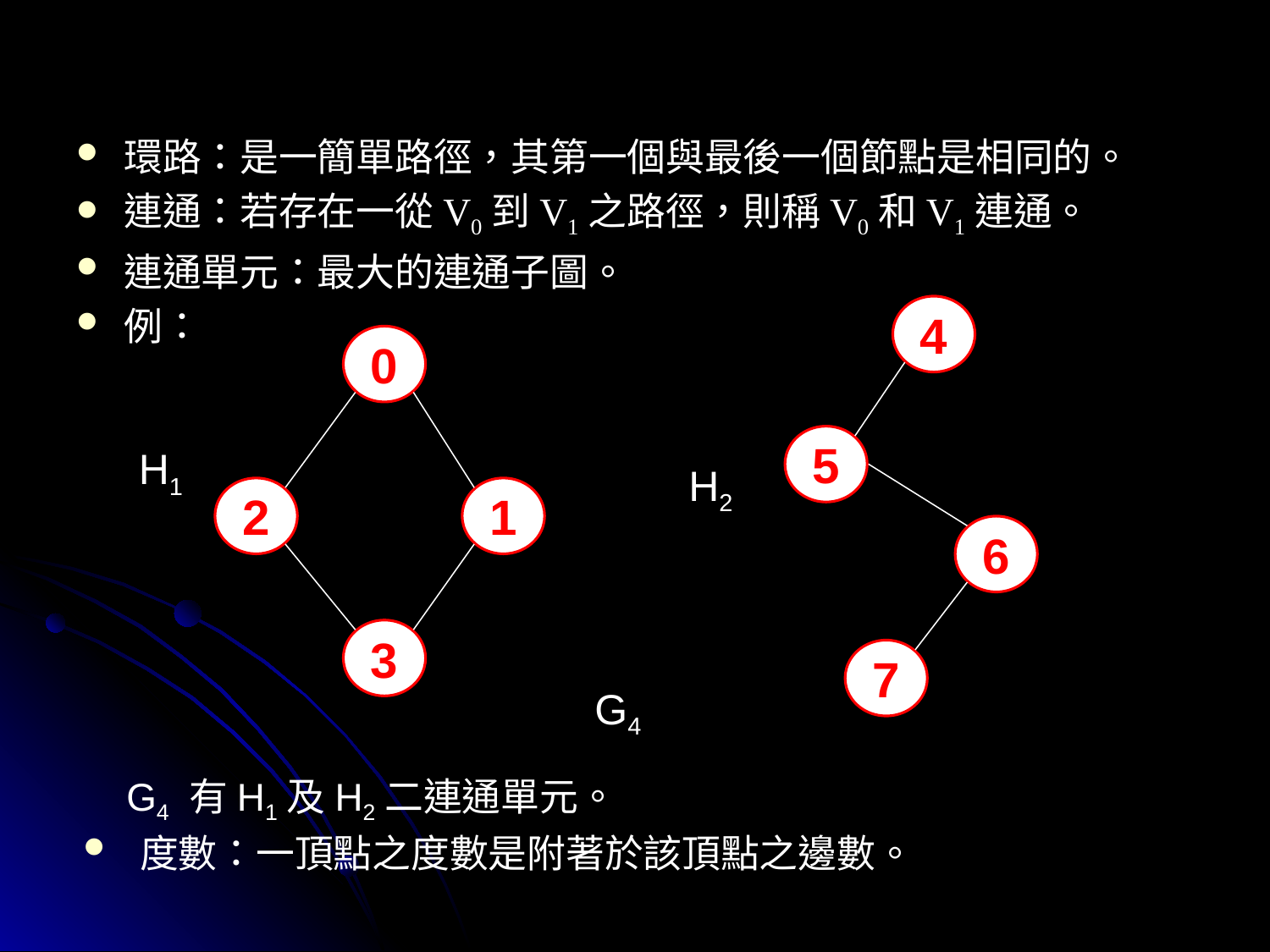

環路：是一簡單路徑，其第一個與最後一個節點是相同的。
連通：若存在一從V0到V1之路徑，則稱V0和V1連通。
連通單元：最大的連通子圖。
例：
4
5
6
7
H2
0
2
1
3
H1
G4
    G4 有H1及H2二連通單元。
  度數：一頂點之度數是附著於該頂點之邊數。